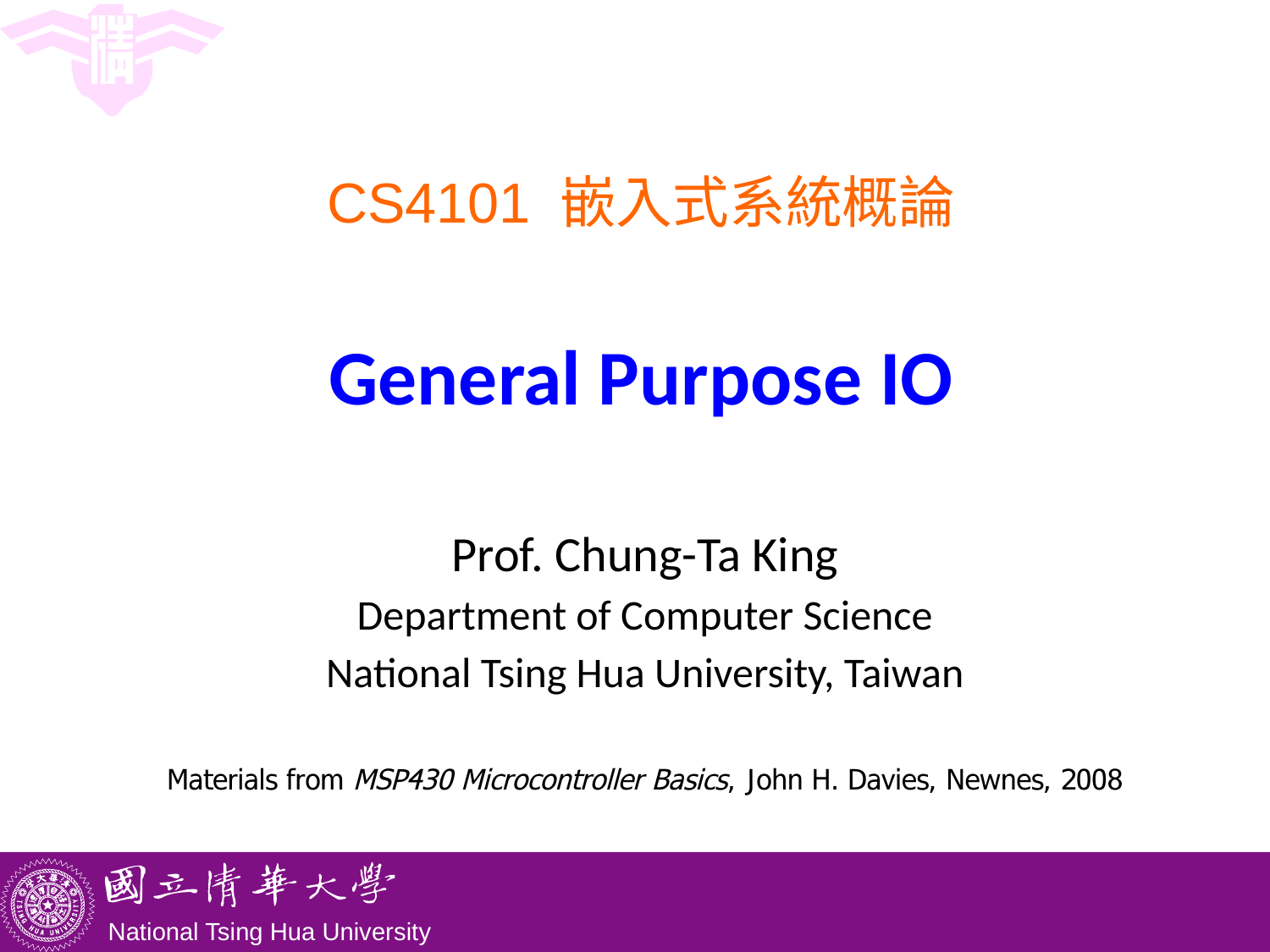

# CS4101 嵌入式系統概論 General Purpose IO
Prof. Chung-Ta King
Department of Computer Science
National Tsing Hua University, Taiwan
Materials from MSP430 Microcontroller Basics, John H. Davies, Newnes, 2008